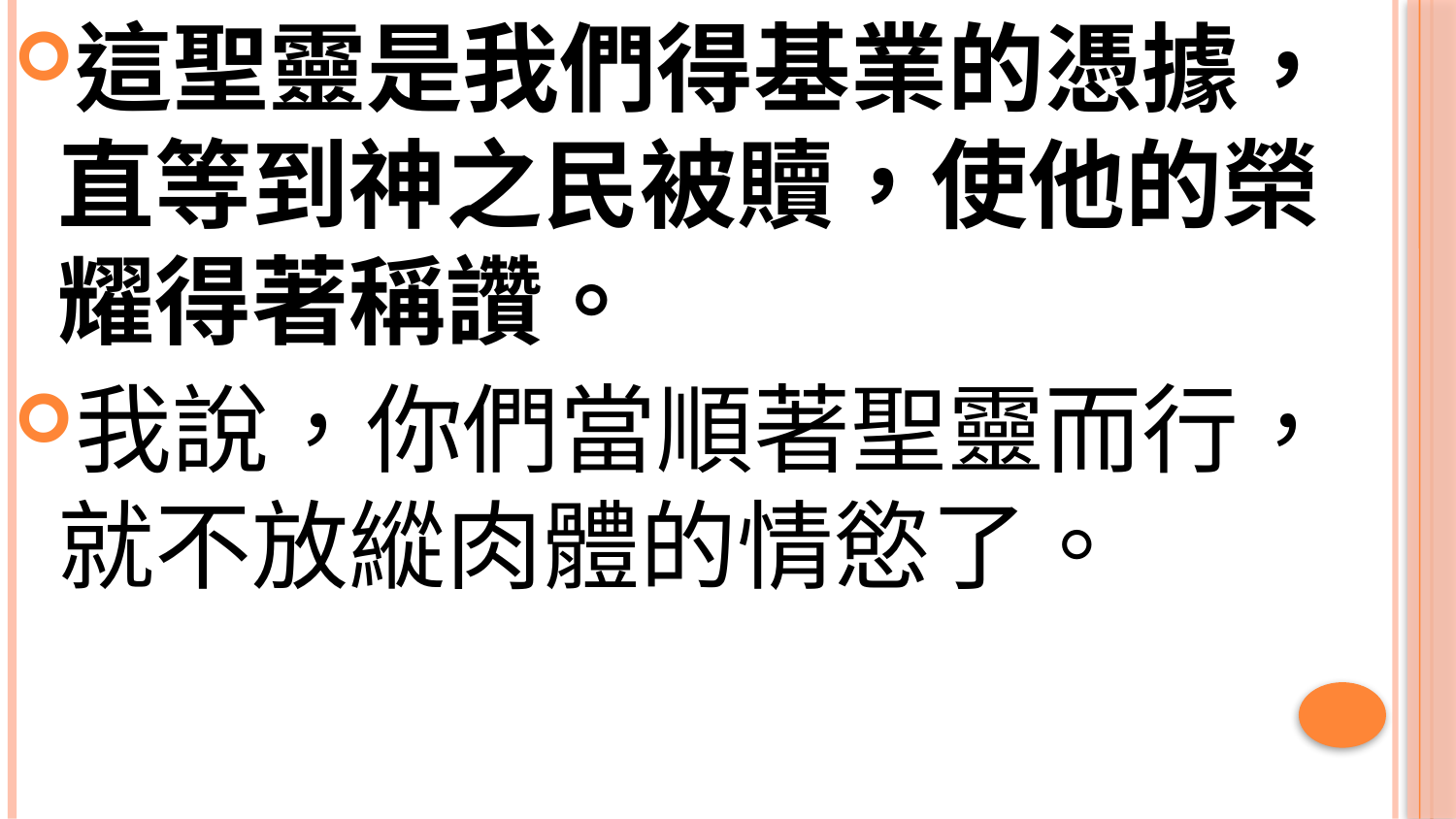

這聖靈是我們得基業的憑據，直等到神之民被贖，使他的榮耀得著稱讚。
我說，你們當順著聖靈而行，就不放縱肉體的情慾了。